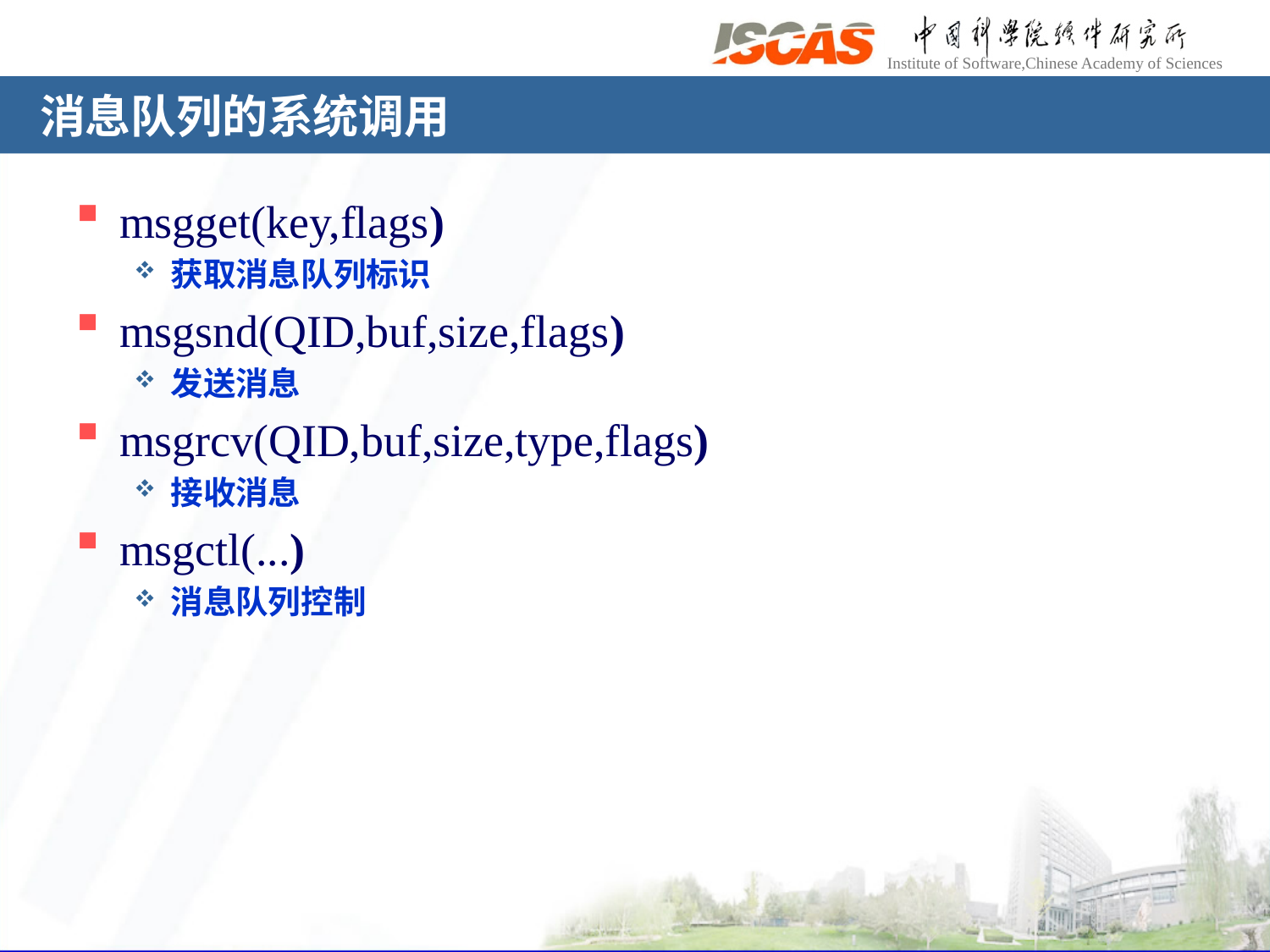

# 消息队列的系统调用
msgget(key,flags)
获取消息队列标识
msgsnd(QID,buf,size,flags)
发送消息
msgrcv(QID,buf,size,type,flags)
接收消息
msgctl(...)
消息队列控制